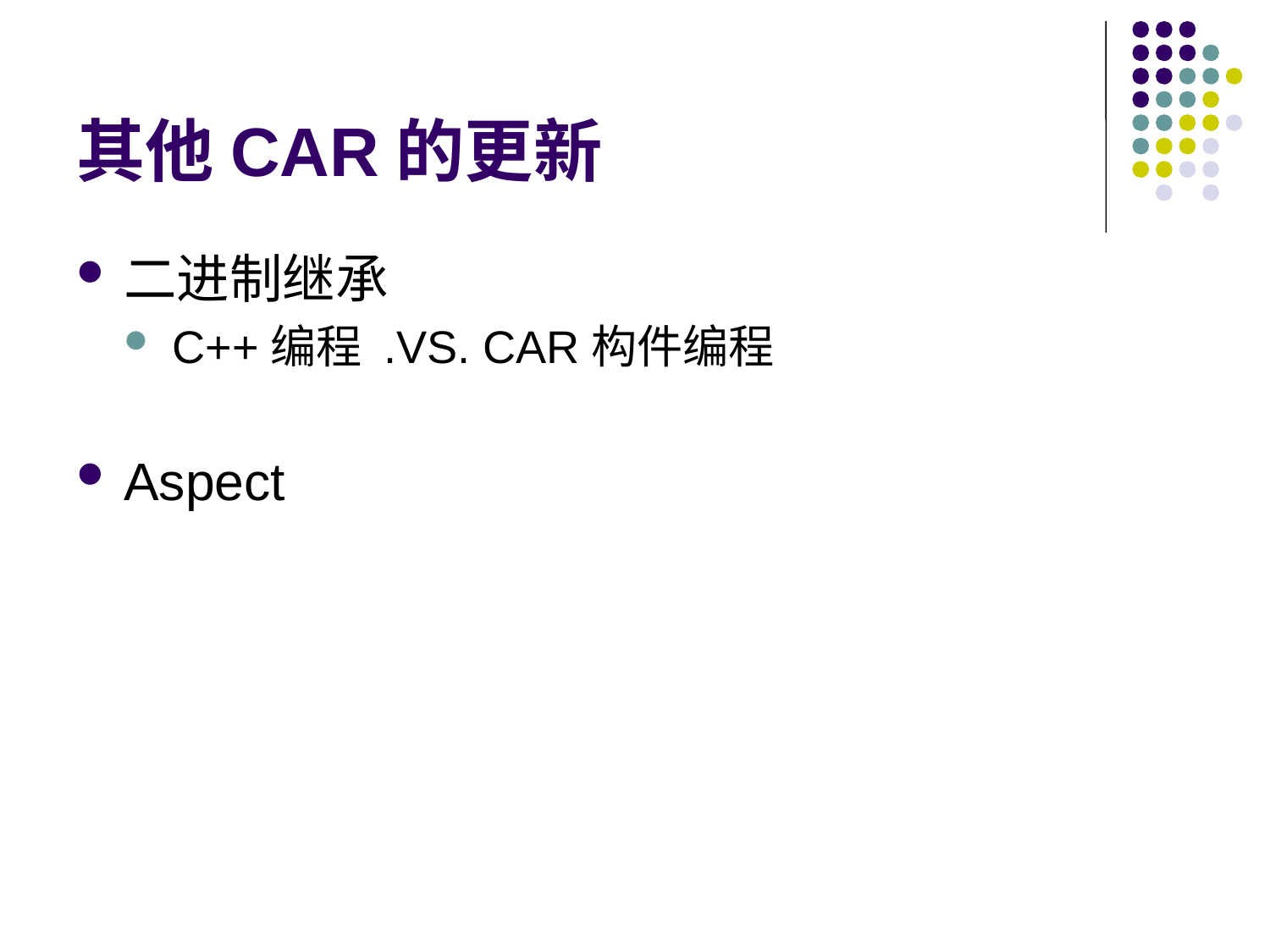

# 其他CAR的更新
二进制继承
C++编程 .VS. CAR构件编程

Aspect